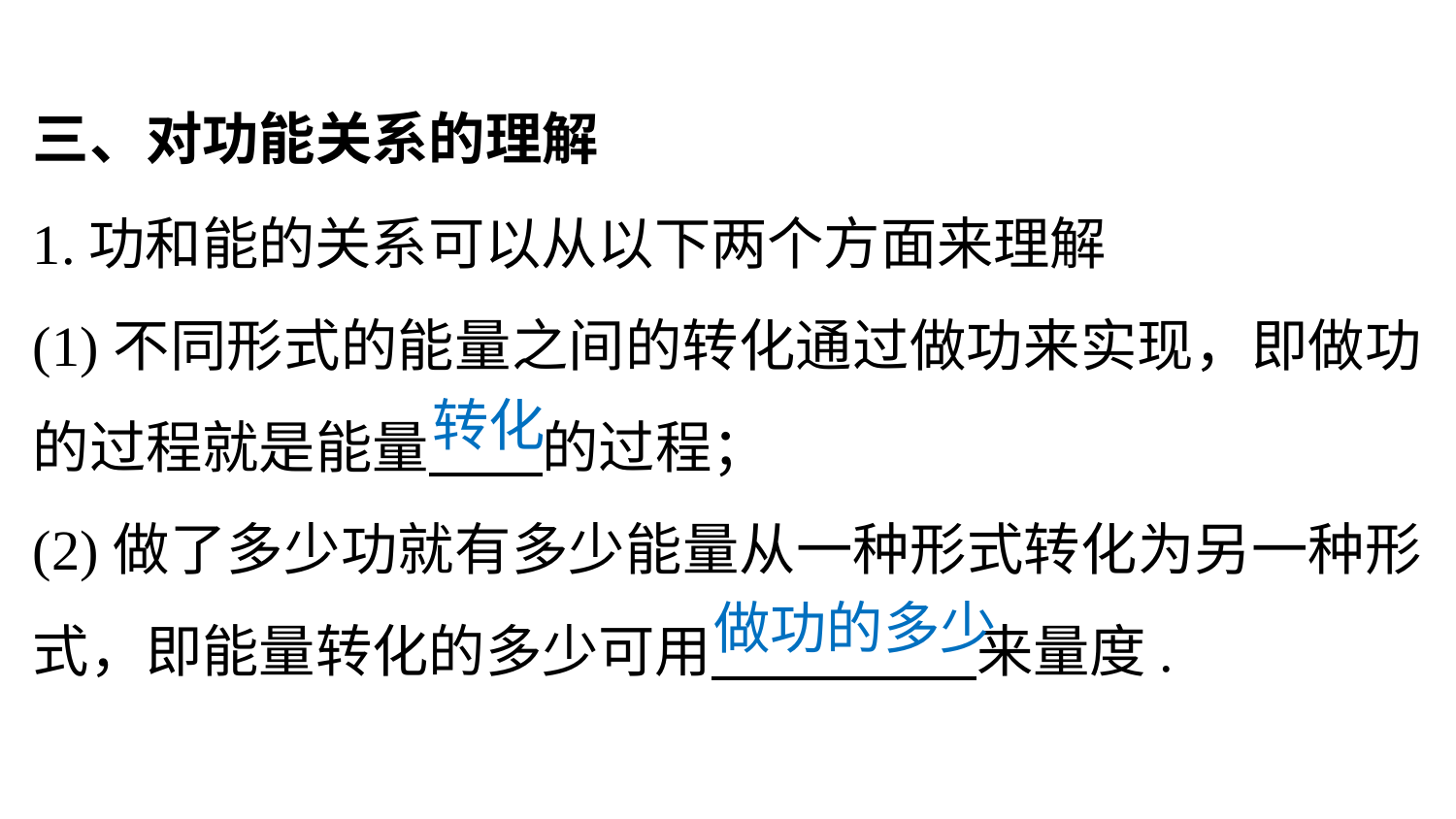

三、对功能关系的理解
1.功和能的关系可以从以下两个方面来理解
(1)不同形式的能量之间的转化通过做功来实现，即做功的过程就是能量         的过程；
(2)做了多少功就有多少能量从一种形式转化为另一种形式，即能量转化的多少可用                     来量度.
转化
做功的多少